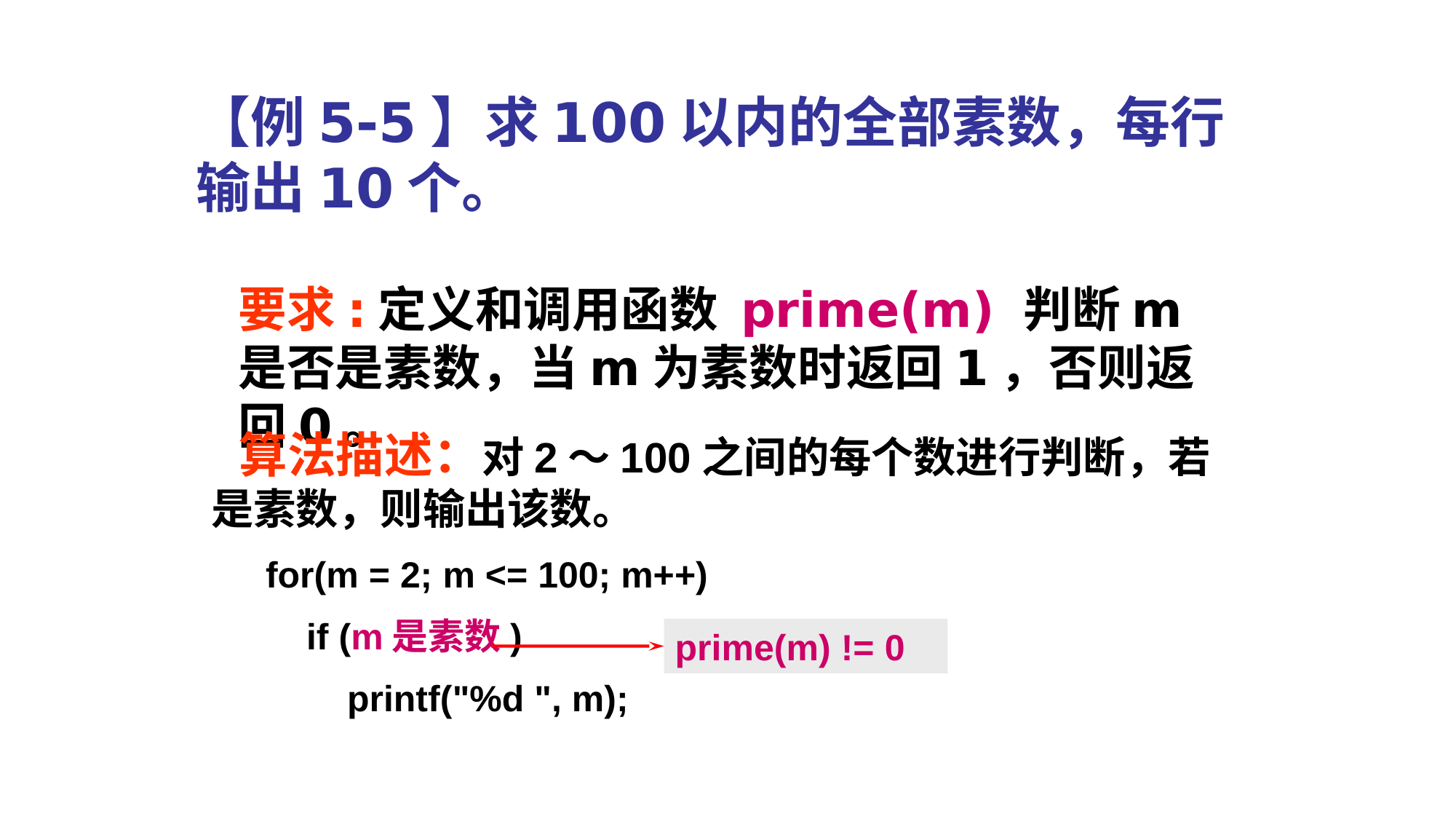

# 【例5-5】求100以内的全部素数，每行输出10个。
要求:定义和调用函数 prime(m) 判断m是否是素数，当m为素数时返回1，否则返回0。
算法描述：对2～100之间的每个数进行判断，若是素数，则输出该数。
for(m = 2; m <= 100; m++)
    if (m是素数)
        printf("%d ", m);
prime(m) != 0